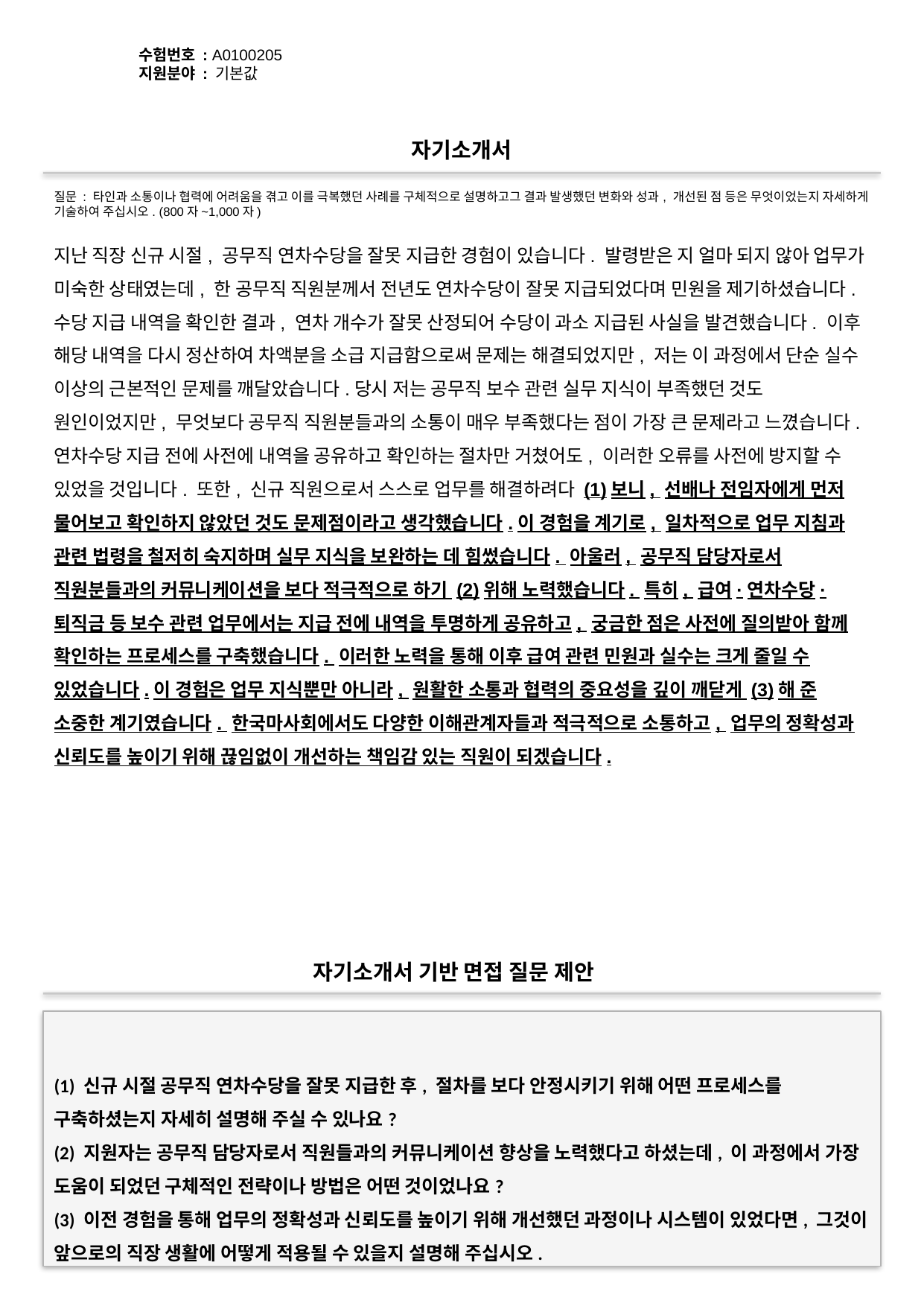

수험번호 : A0100205
지원분야 : 기본값
#

자기소개서

질문 : 타인과 소통이나 협력에 어려움을 겪고 이를 극복했던 사례를 구체적으로 설명하고그 결과 발생했던 변화와 성과, 개선된 점 등은 무엇이었는지 자세하게 기술하여 주십시오. (800자~1,000자)

지난 직장 신규 시절, 공무직 연차수당을 잘못 지급한 경험이 있습니다. 발령받은 지 얼마 되지 않아 업무가 미숙한 상태였는데, 한 공무직 직원분께서 전년도 연차수당이 잘못 지급되었다며 민원을 제기하셨습니다. 수당 지급 내역을 확인한 결과, 연차 개수가 잘못 산정되어 수당이 과소 지급된 사실을 발견했습니다. 이후 해당 내역을 다시 정산하여 차액분을 소급 지급함으로써 문제는 해결되었지만, 저는 이 과정에서 단순 실수 이상의 근본적인 문제를 깨달았습니다.당시 저는 공무직 보수 관련 실무 지식이 부족했던 것도 원인이었지만, 무엇보다 공무직 직원분들과의 소통이 매우 부족했다는 점이 가장 큰 문제라고 느꼈습니다. 연차수당 지급 전에 사전에 내역을 공유하고 확인하는 절차만 거쳤어도, 이러한 오류를 사전에 방지할 수 있었을 것입니다. 또한, 신규 직원으로서 스스로 업무를 해결하려다 (1)보니, 선배나 전임자에게 먼저 물어보고 확인하지 않았던 것도 문제점이라고 생각했습니다.이 경험을 계기로, 일차적으로 업무 지침과 관련 법령을 철저히 숙지하며 실무 지식을 보완하는 데 힘썼습니다. 아울러, 공무직 담당자로서 직원분들과의 커뮤니케이션을 보다 적극적으로 하기 (2)위해 노력했습니다. 특히, 급여·연차수당·퇴직금 등 보수 관련 업무에서는 지급 전에 내역을 투명하게 공유하고, 궁금한 점은 사전에 질의받아 함께 확인하는 프로세스를 구축했습니다. 이러한 노력을 통해 이후 급여 관련 민원과 실수는 크게 줄일 수 있었습니다.이 경험은 업무 지식뿐만 아니라, 원활한 소통과 협력의 중요성을 깊이 깨닫게 (3)해 준 소중한 계기였습니다. 한국마사회에서도 다양한 이해관계자들과 적극적으로 소통하고, 업무의 정확성과 신뢰도를 높이기 위해 끊임없이 개선하는 책임감 있는 직원이 되겠습니다.

자기소개서 기반 면접 질문 제안

(1) 신규 시절 공무직 연차수당을 잘못 지급한 후, 절차를 보다 안정시키기 위해 어떤 프로세스를 구축하셨는지 자세히 설명해 주실 수 있나요?
(2) 지원자는 공무직 담당자로서 직원들과의 커뮤니케이션 향상을 노력했다고 하셨는데, 이 과정에서 가장 도움이 되었던 구체적인 전략이나 방법은 어떤 것이었나요?
(3) 이전 경험을 통해 업무의 정확성과 신뢰도를 높이기 위해 개선했던 과정이나 시스템이 있었다면, 그것이 앞으로의 직장 생활에 어떻게 적용될 수 있을지 설명해 주십시오.